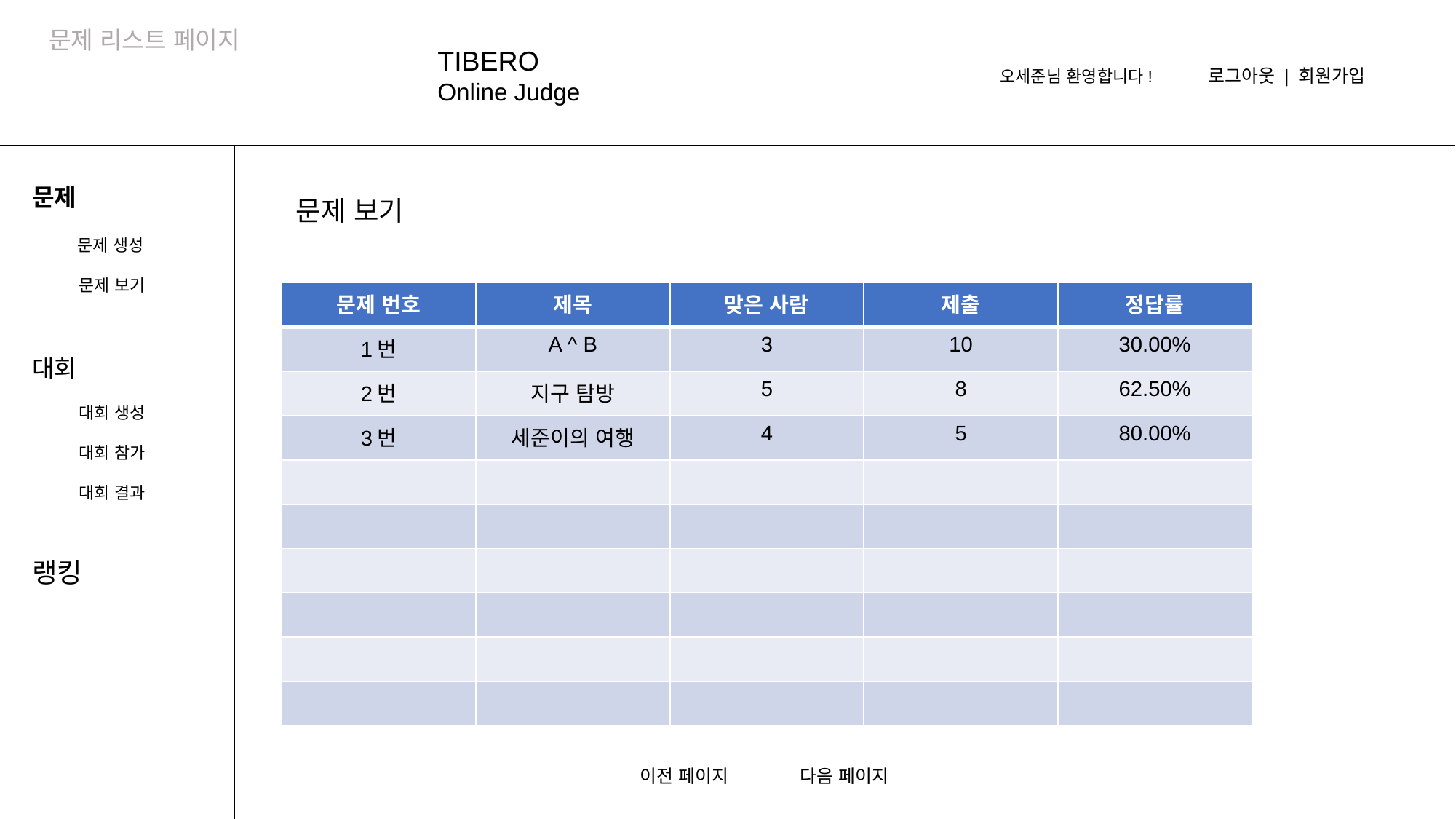

문제 리스트 페이지
TIBERO
Online Judge
로그아웃 | 회원가입
오세준님 환영합니다!
문제

        문제 생성

         문제 보기

대회

         대회 생성

         대회 참가

         대회 결과

랭킹
문제 보기
| 문제 번호 | 제목 | 맞은 사람 | 제출 | 정답률 |
| --- | --- | --- | --- | --- |
| 1번 | A ^ B | 3 | 10 | 30.00% |
| 2번 | 지구 탐방 | 5 | 8 | 62.50% |
| 3번 | 세준이의 여행 | 4 | 5 | 80.00% |
|  |  |  |  |  |
|  |  |  |  |  |
|  |  |  |  |  |
|  |  |  |  |  |
|  |  |  |  |  |
|  |  |  |  |  |
이전 페이지
다음 페이지